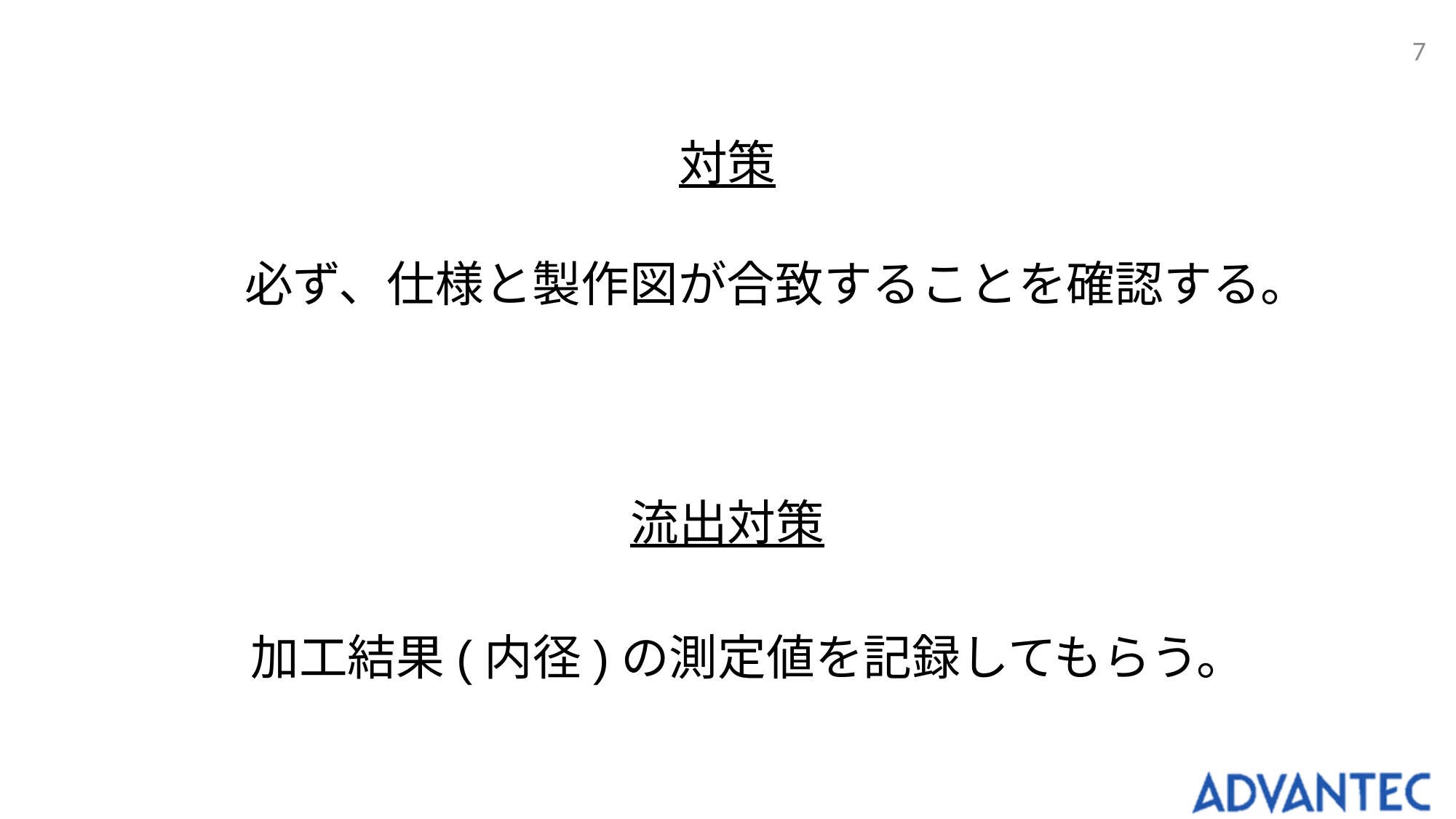

# 対策
必ず、仕様と製作図が合致することを確認する。
流出対策
加工結果(内径)の測定値を記録してもらう。